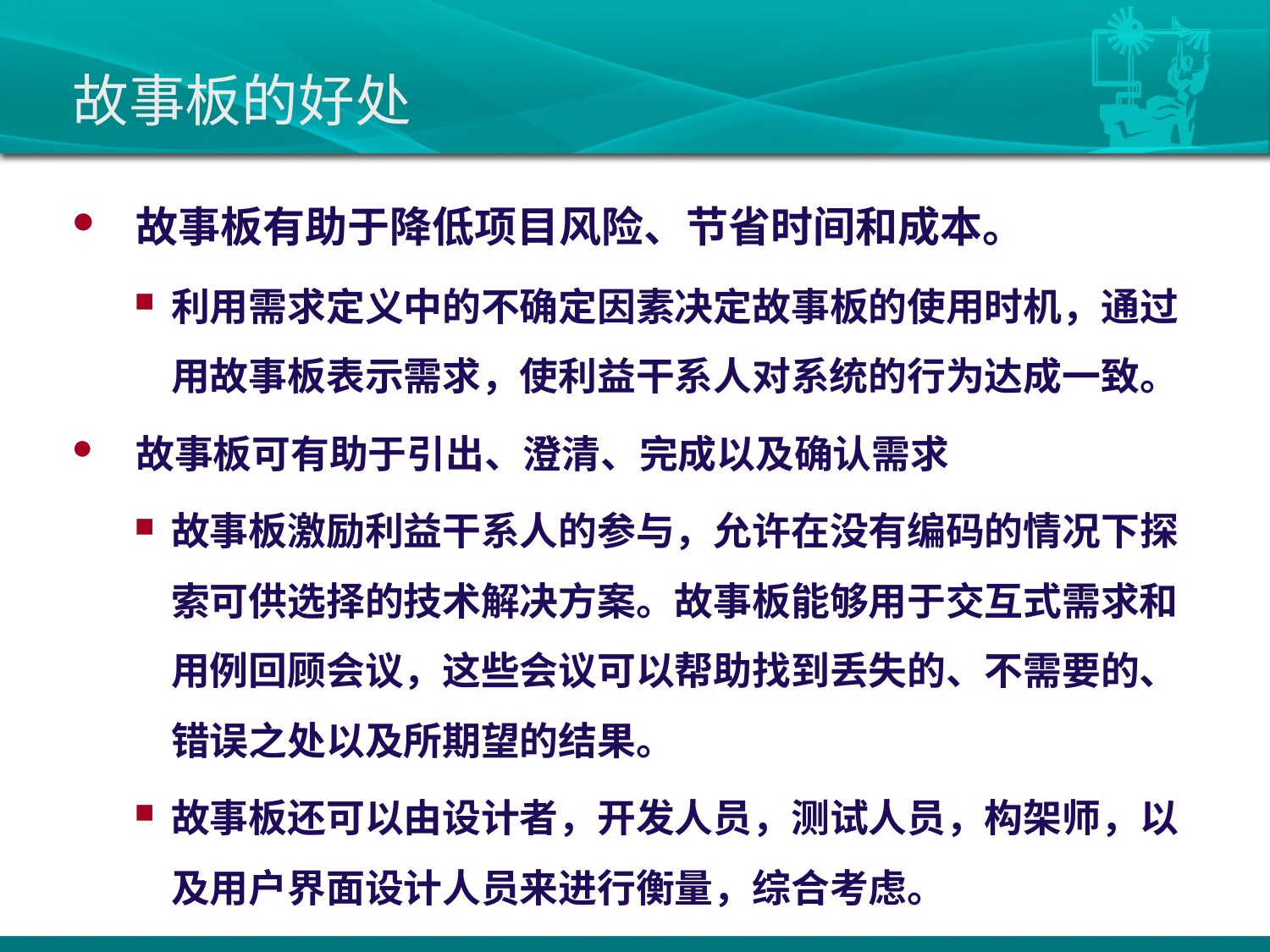

# 故事板的好处
故事板有助于降低项目风险、节省时间和成本。
利用需求定义中的不确定因素决定故事板的使用时机，通过用故事板表示需求，使利益干系人对系统的行为达成一致。
故事板可有助于引出、澄清、完成以及确认需求
故事板激励利益干系人的参与，允许在没有编码的情况下探索可供选择的技术解决方案。故事板能够用于交互式需求和用例回顾会议，这些会议可以帮助找到丢失的、不需要的、错误之处以及所期望的结果。
故事板还可以由设计者，开发人员，测试人员，构架师，以及用户界面设计人员来进行衡量，综合考虑。